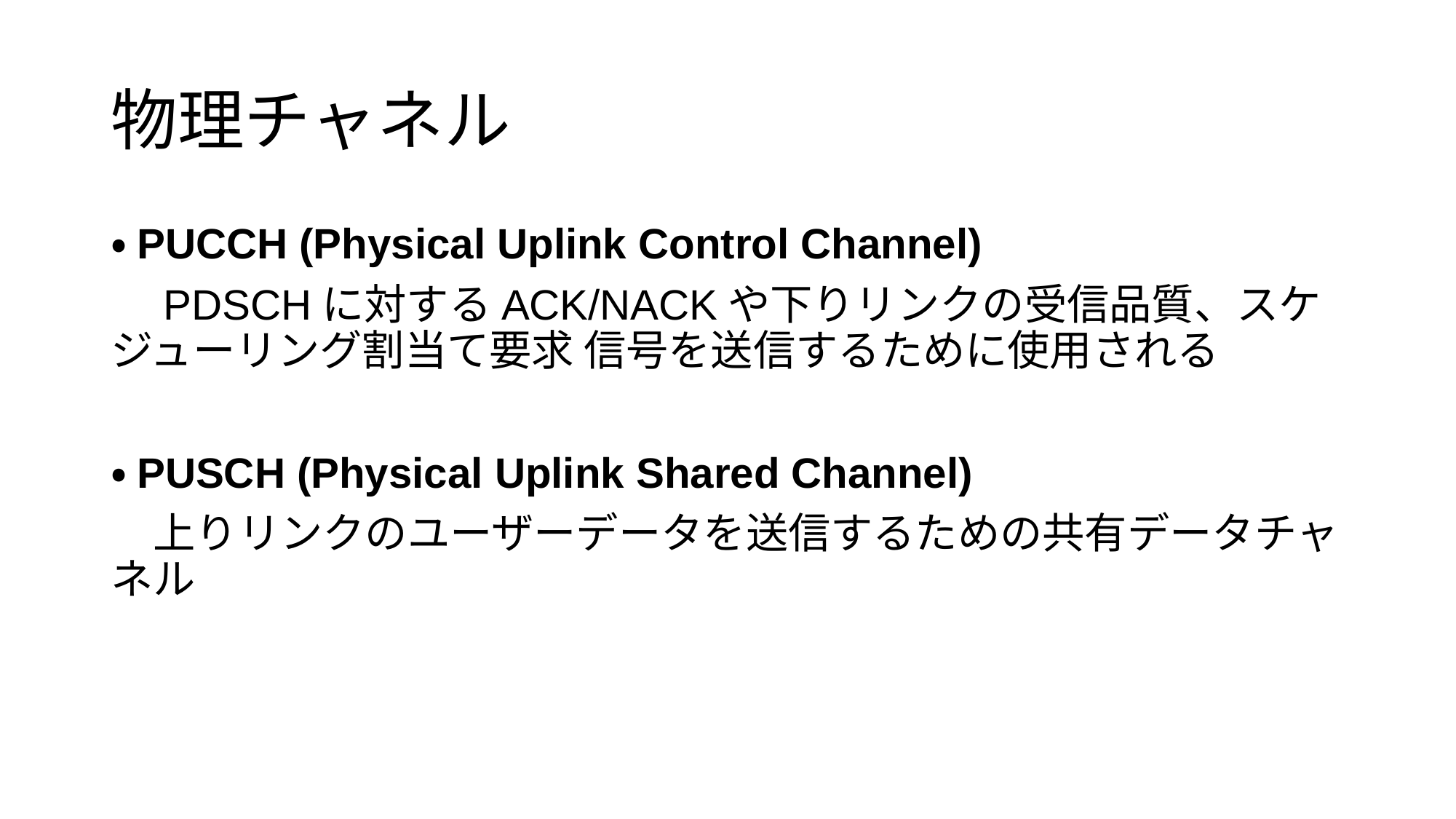

# 物理チャネル
・PUCCH (Physical Uplink Control Channel)
　PDSCHに対するACK/NACKや下りリンクの受信品質、スケジューリング割当て要求 信号を送信するために使用される

・PUSCH (Physical Uplink Shared Channel)
　上りリンクのユーザーデータを送信するための共有データチャネル